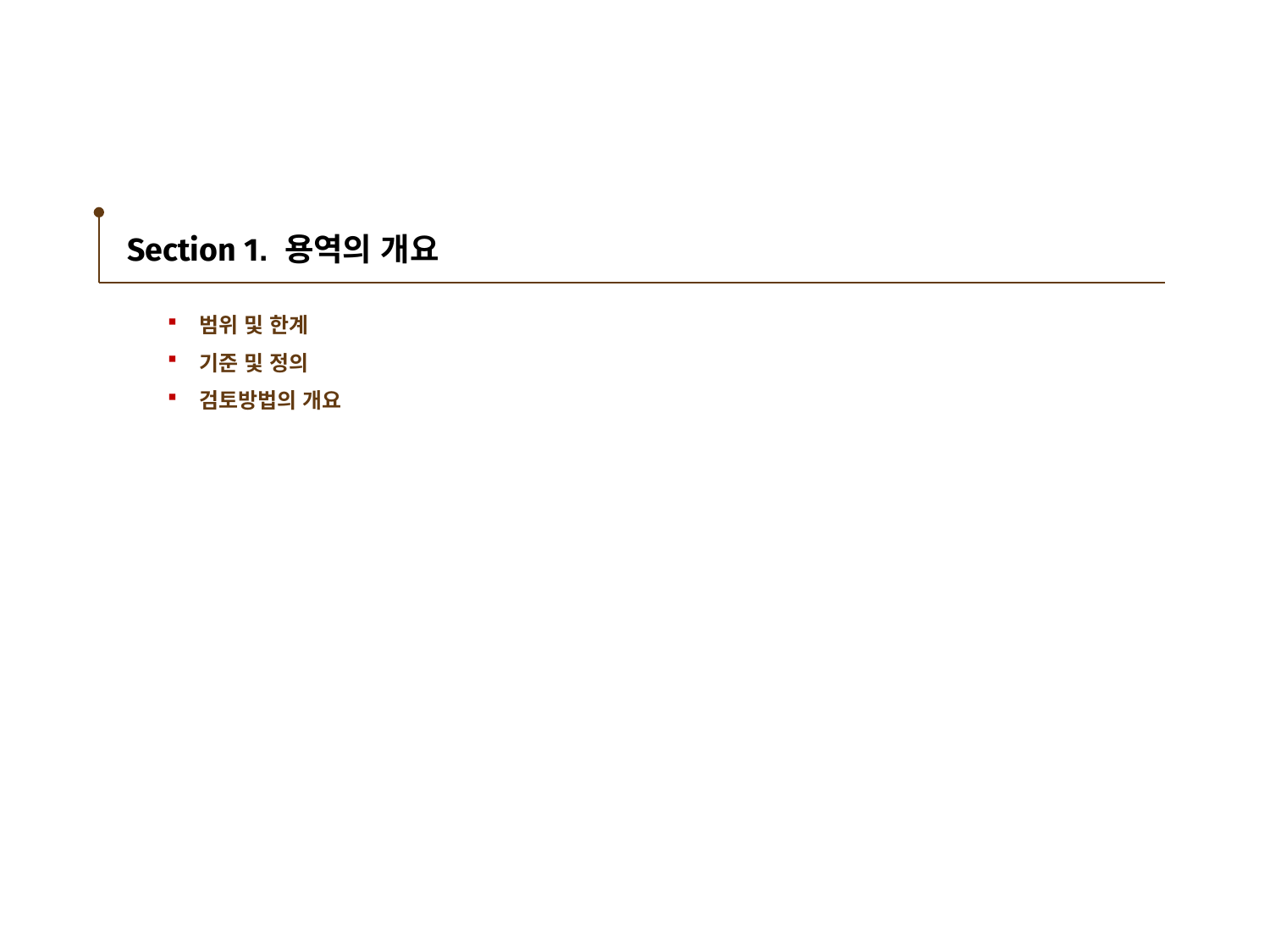

Section 1. 용역의 개요
범위 및 한계
기준 및 정의
검토방법의 개요